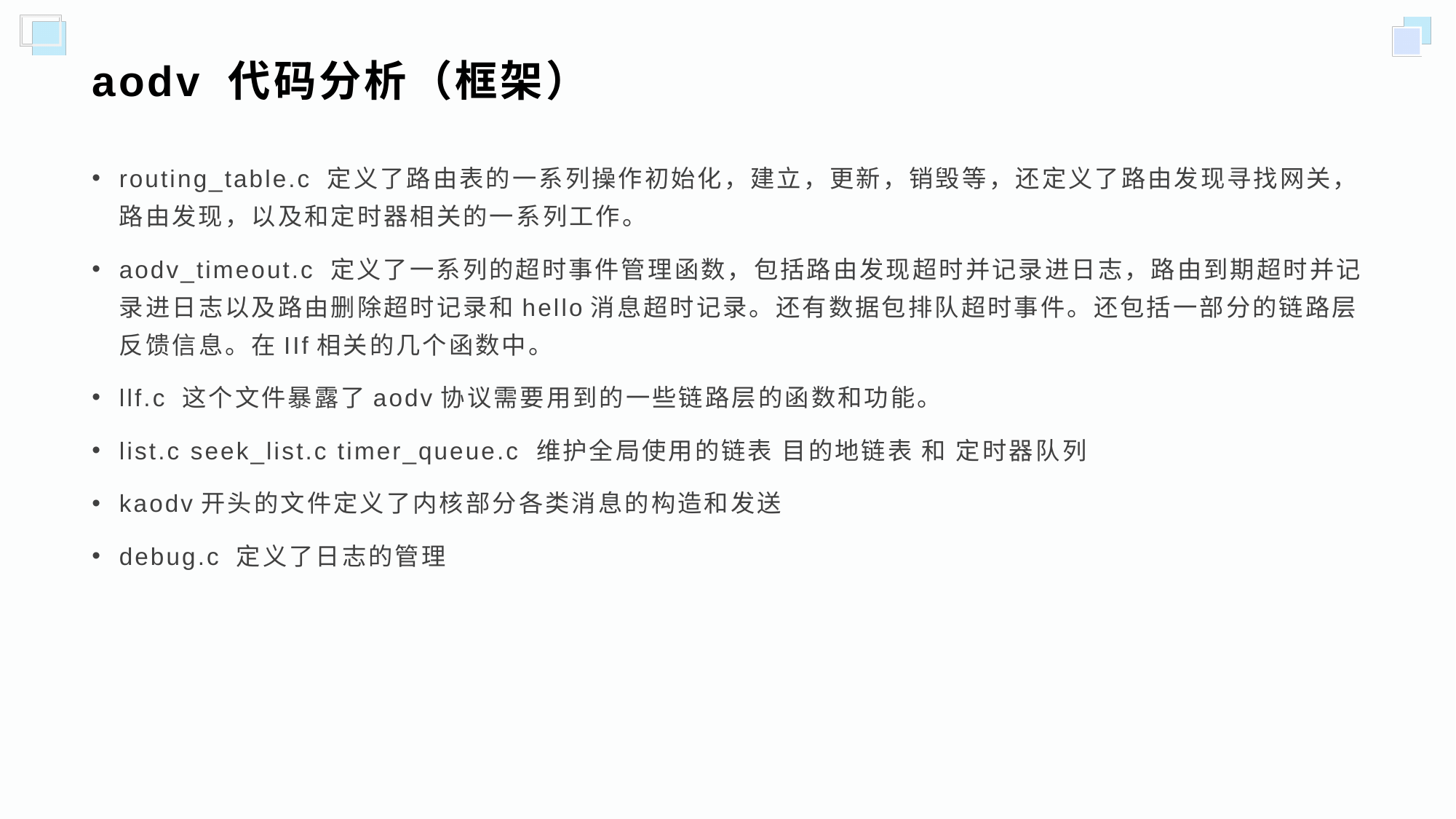

# aodv 代码分析（框架）
routing_table.c 定义了路由表的一系列操作初始化，建立，更新，销毁等，还定义了路由发现寻找网关，路由发现，以及和定时器相关的一系列工作。
aodv_timeout.c 定义了一系列的超时事件管理函数，包括路由发现超时并记录进日志，路由到期超时并记录进日志以及路由删除超时记录和hello消息超时记录。还有数据包排队超时事件。还包括一部分的链路层反馈信息。在IIf相关的几个函数中。
llf.c 这个文件暴露了aodv协议需要用到的一些链路层的函数和功能。
list.c seek_list.c timer_queue.c 维护全局使用的链表 目的地链表 和 定时器队列
kaodv开头的文件定义了内核部分各类消息的构造和发送
debug.c 定义了日志的管理